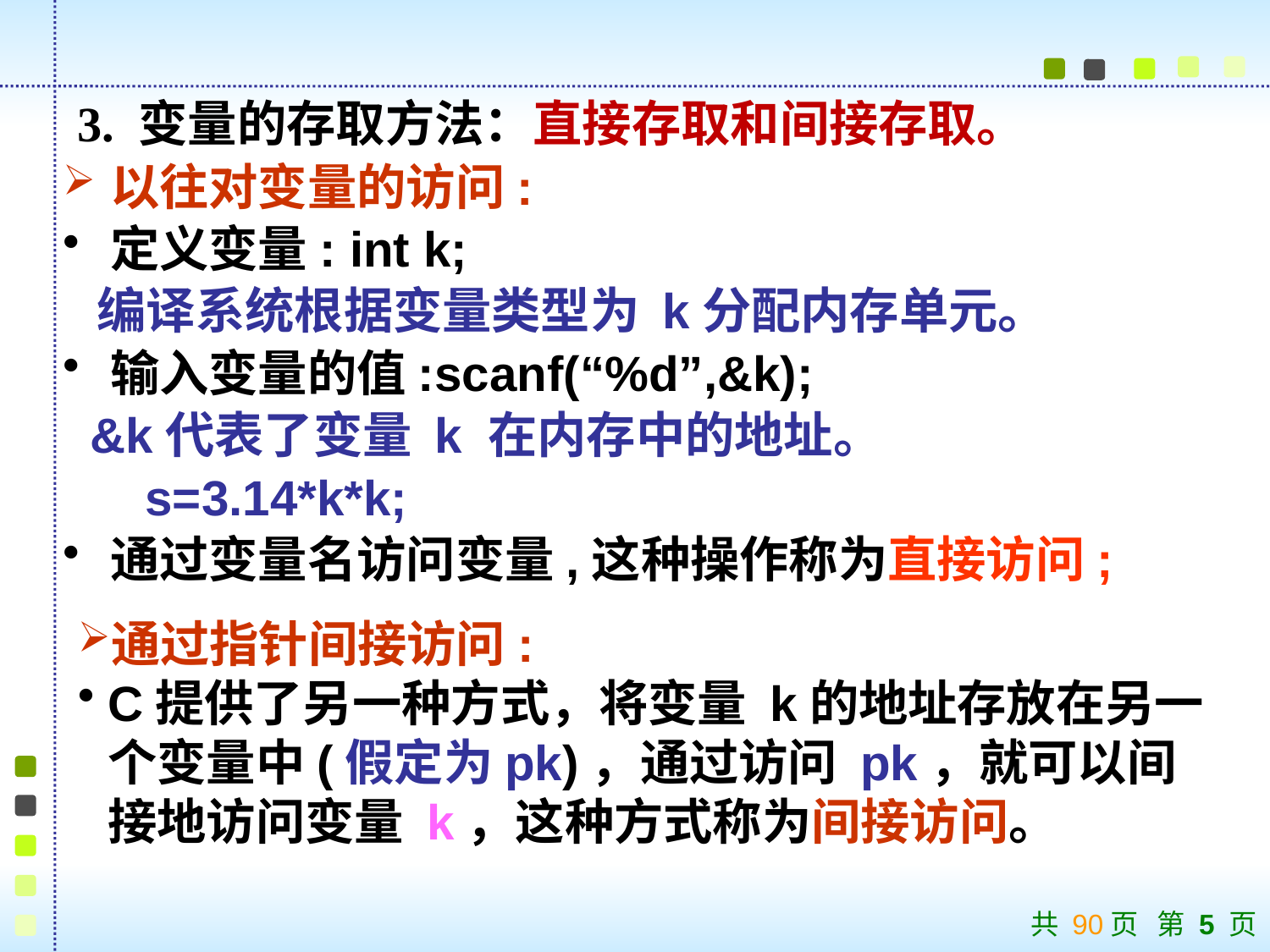

3. 变量的存取方法：直接存取和间接存取。
以往对变量的访问:
定义变量: int k;
  编译系统根据变量类型为 k分配内存单元。
输入变量的值:scanf(“%d”,&k);
  &k代表了变量 k 在内存中的地址。
      s=3.14*k*k;
通过变量名访问变量,这种操作称为直接访问;

通过指针间接访问:
C提供了另一种方式，将变量 k的地址存放在另一个变量中(假定为pk)，通过访问 pk，就可以间接地访问变量 k，这种方式称为间接访问。
共 90页   第 5 页